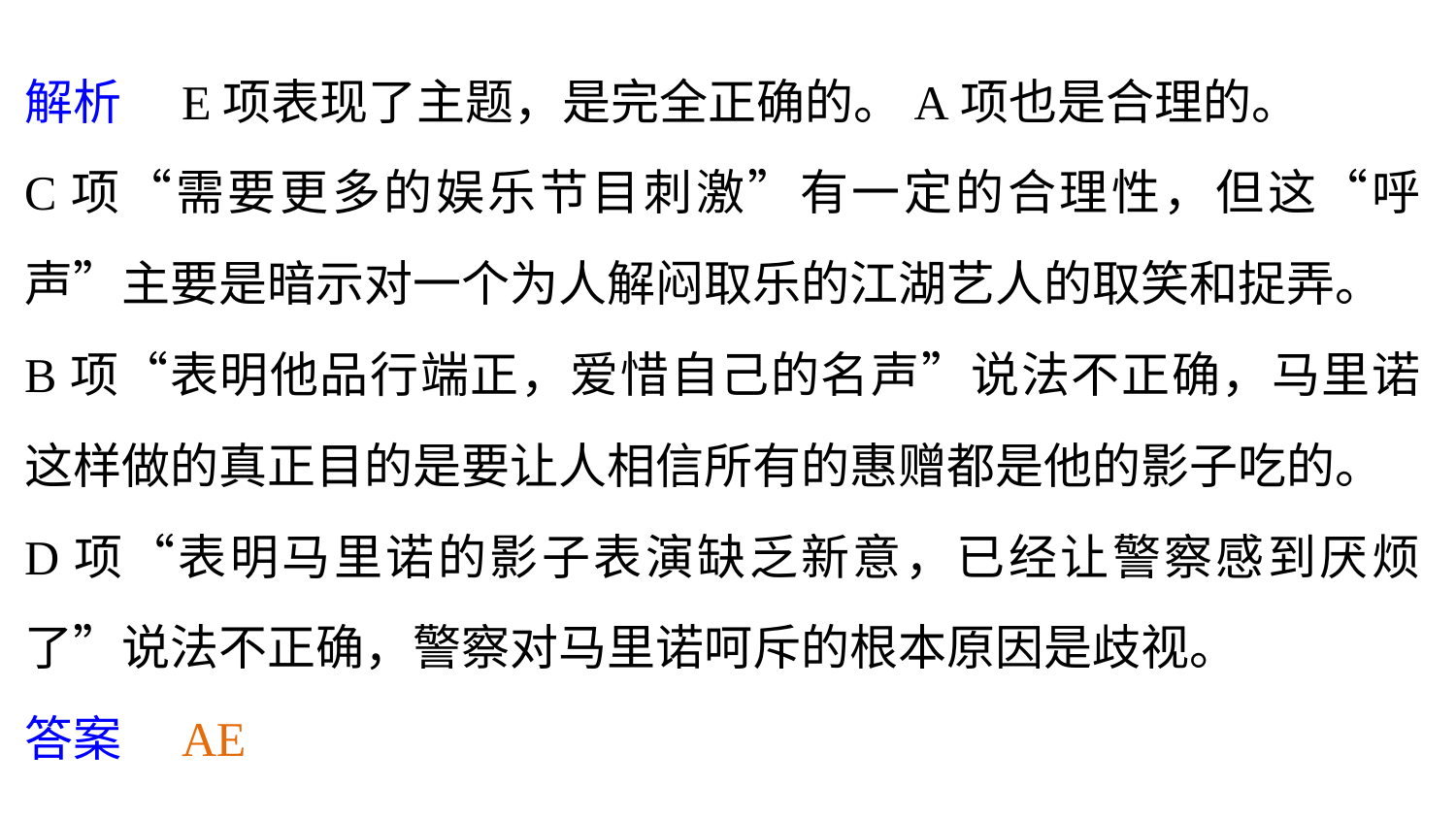

解析　E项表现了主题，是完全正确的。A项也是合理的。
C项“需要更多的娱乐节目刺激”有一定的合理性，但这“呼声”主要是暗示对一个为人解闷取乐的江湖艺人的取笑和捉弄。
B项“表明他品行端正，爱惜自己的名声”说法不正确，马里诺这样做的真正目的是要让人相信所有的惠赠都是他的影子吃的。
D项“表明马里诺的影子表演缺乏新意，已经让警察感到厌烦了”说法不正确，警察对马里诺呵斥的根本原因是歧视。
答案　AE